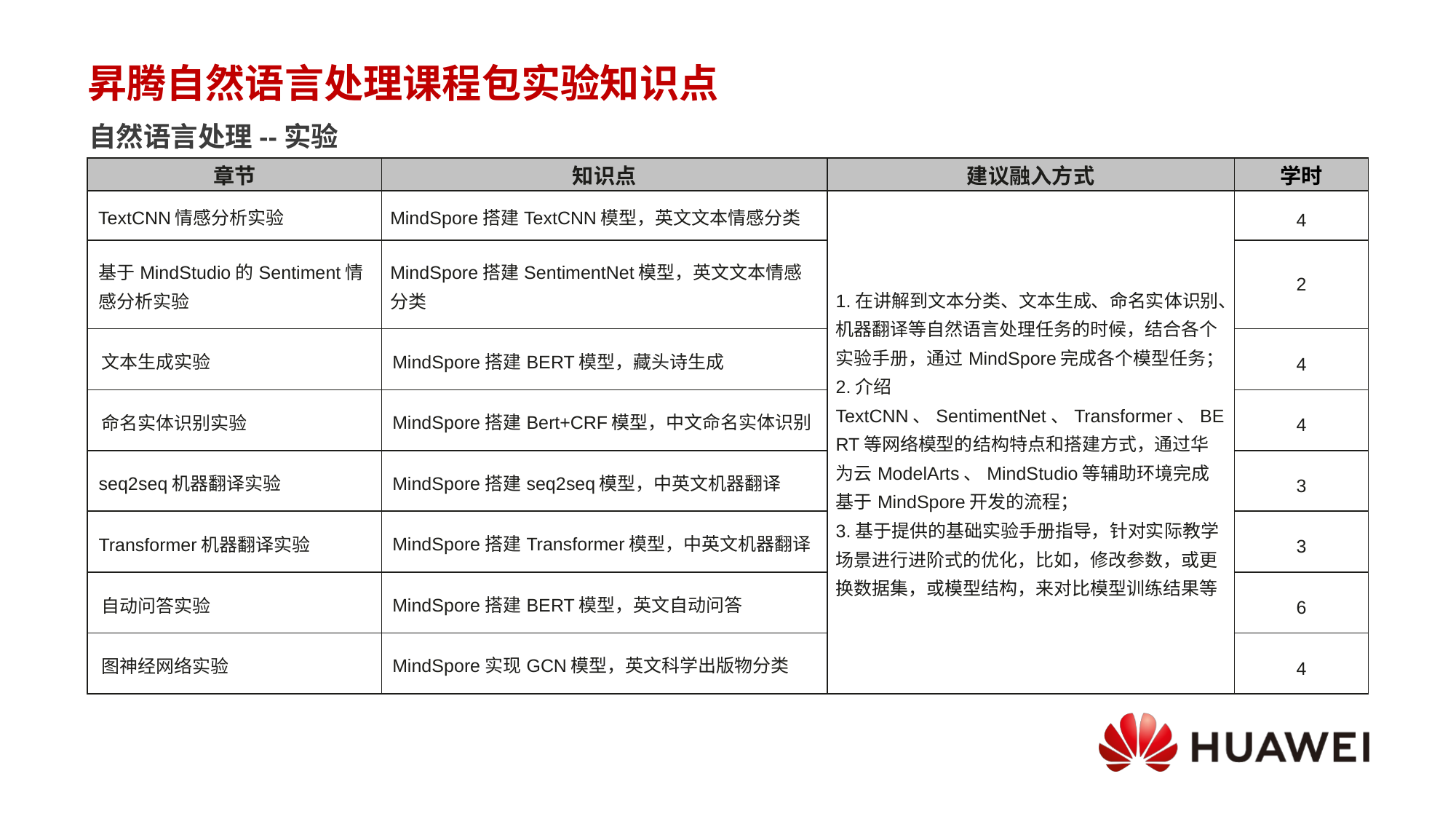

# 昇腾自然语言处理课程包实验知识点
自然语言处理--实验
| 章节 | 知识点 | 建议融入方式 | 学时 |
| --- | --- | --- | --- |
| TextCNN情感分析实验 | MindSpore搭建TextCNN模型，英文文本情感分类 | 1.在讲解到文本分类、文本生成、命名实体识别、机器翻译等自然语言处理任务的时候，结合各个实验手册，通过MindSpore完成各个模型任务； 2.介绍TextCNN、SentimentNet、Transformer、BERT等网络模型的结构特点和搭建方式，通过华为云ModelArts、MindStudio等辅助环境完成基于MindSpore开发的流程； 3.基于提供的基础实验手册指导，针对实际教学场景进行进阶式的优化，比如，修改参数，或更换数据集，或模型结构，来对比模型训练结果等 | 4 |
| 基于MindStudio的Sentiment情感分析实验 | MindSpore搭建SentimentNet模型，英文文本情感分类 |  | 2 |
| 文本生成实验 | MindSpore搭建BERT模型，藏头诗生成 |  | 4 |
| 命名实体识别实验 | MindSpore搭建Bert+CRF模型，中文命名实体识别 |  | 4 |
| seq2seq机器翻译实验 | MindSpore搭建seq2seq模型，中英文机器翻译 |  | 3 |
| Transformer机器翻译实验 | MindSpore搭建Transformer模型，中英文机器翻译 |  | 3 |
| 自动问答实验 | MindSpore搭建BERT模型，英文自动问答 |  | 6 |
| 图神经网络实验 | MindSpore实现GCN模型，英文科学出版物分类 |  | 4 |